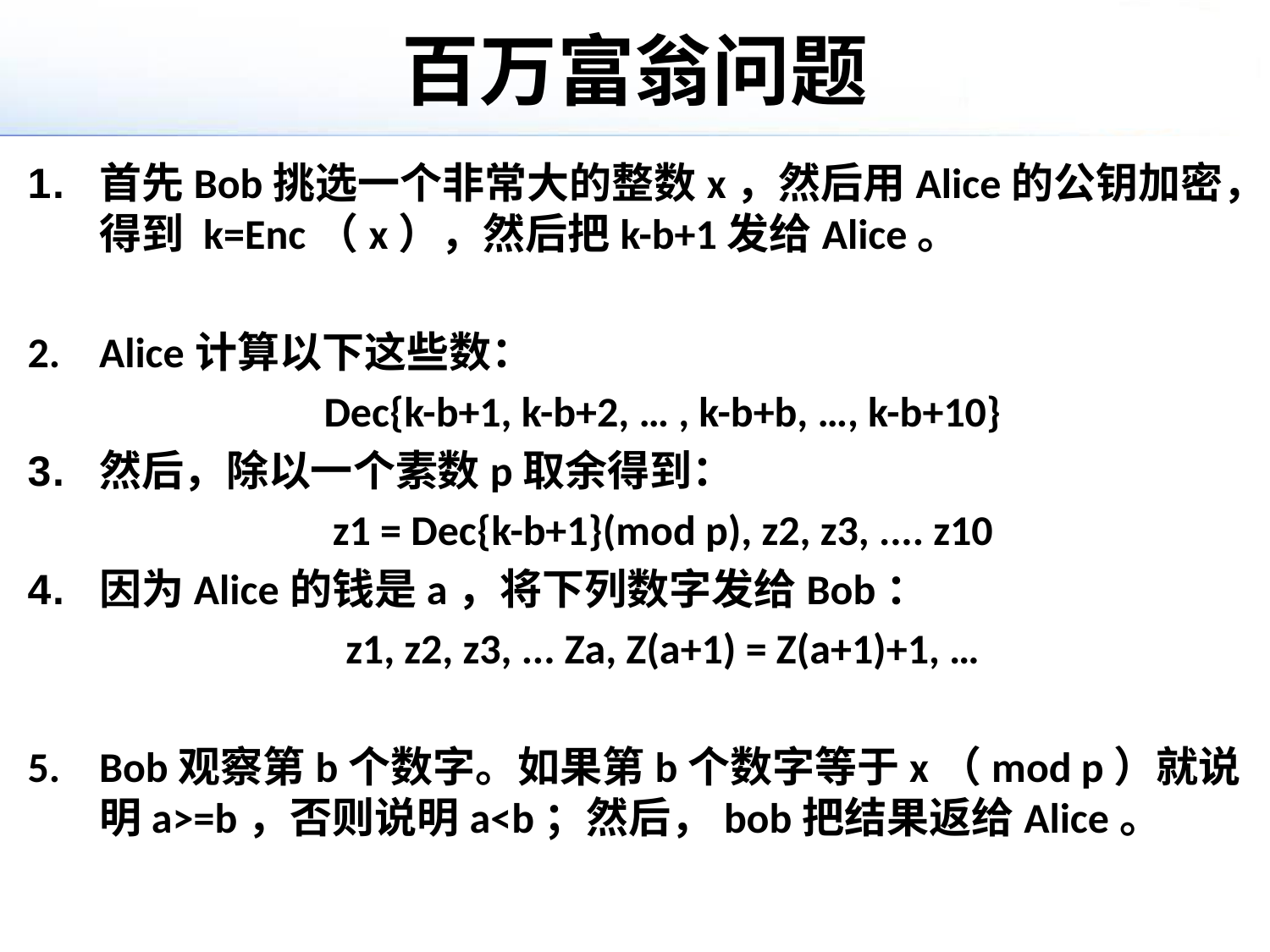

# 百万富翁问题
首先Bob挑选一个非常大的整数x，然后用Alice的公钥加密，得到 k=Enc（x），然后把k-b+1发给Alice。

Alice计算以下这些数：
Dec{k-b+1, k-b+2, … , k-b+b, …, k-b+10}
然后，除以一个素数p取余得到：
z1 = Dec{k-b+1}(mod p), z2, z3, .... z10
因为Alice的钱是a，将下列数字发给Bob：
z1, z2, z3, ... Za, Z(a+1) = Z(a+1)+1, …

Bob观察第b个数字。如果第b个数字等于x（mod p）就说明a>=b，否则说明a<b；然后，bob把结果返给Alice。